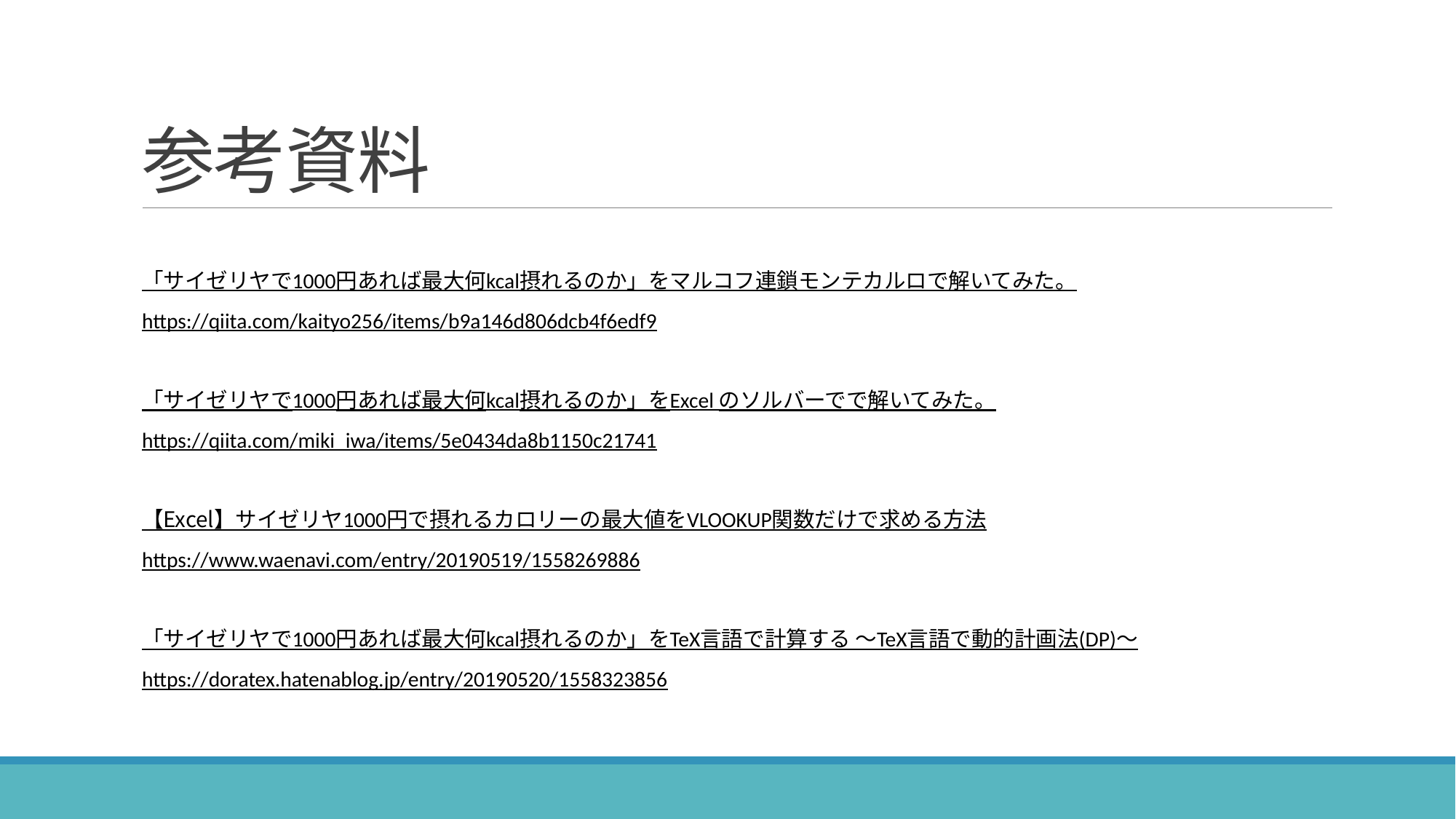

# 参考資料

「サイゼリヤで1000円あれば最大何kcal摂れるのか」をマルコフ連鎖モンテカルロで解いてみた。
https://qiita.com/kaityo256/items/b9a146d806dcb4f6edf9

「サイゼリヤで1000円あれば最大何kcal摂れるのか」をExcel のソルバーでで解いてみた。
https://qiita.com/miki_iwa/items/5e0434da8b1150c21741

【Excel】サイゼリヤ1000円で摂れるカロリーの最大値をVLOOKUP関数だけで求める方法
https://www.waenavi.com/entry/20190519/1558269886

「サイゼリヤで1000円あれば最大何kcal摂れるのか」をTeX言語で計算する ～TeX言語で動的計画法(DP)～
https://doratex.hatenablog.jp/entry/20190520/1558323856